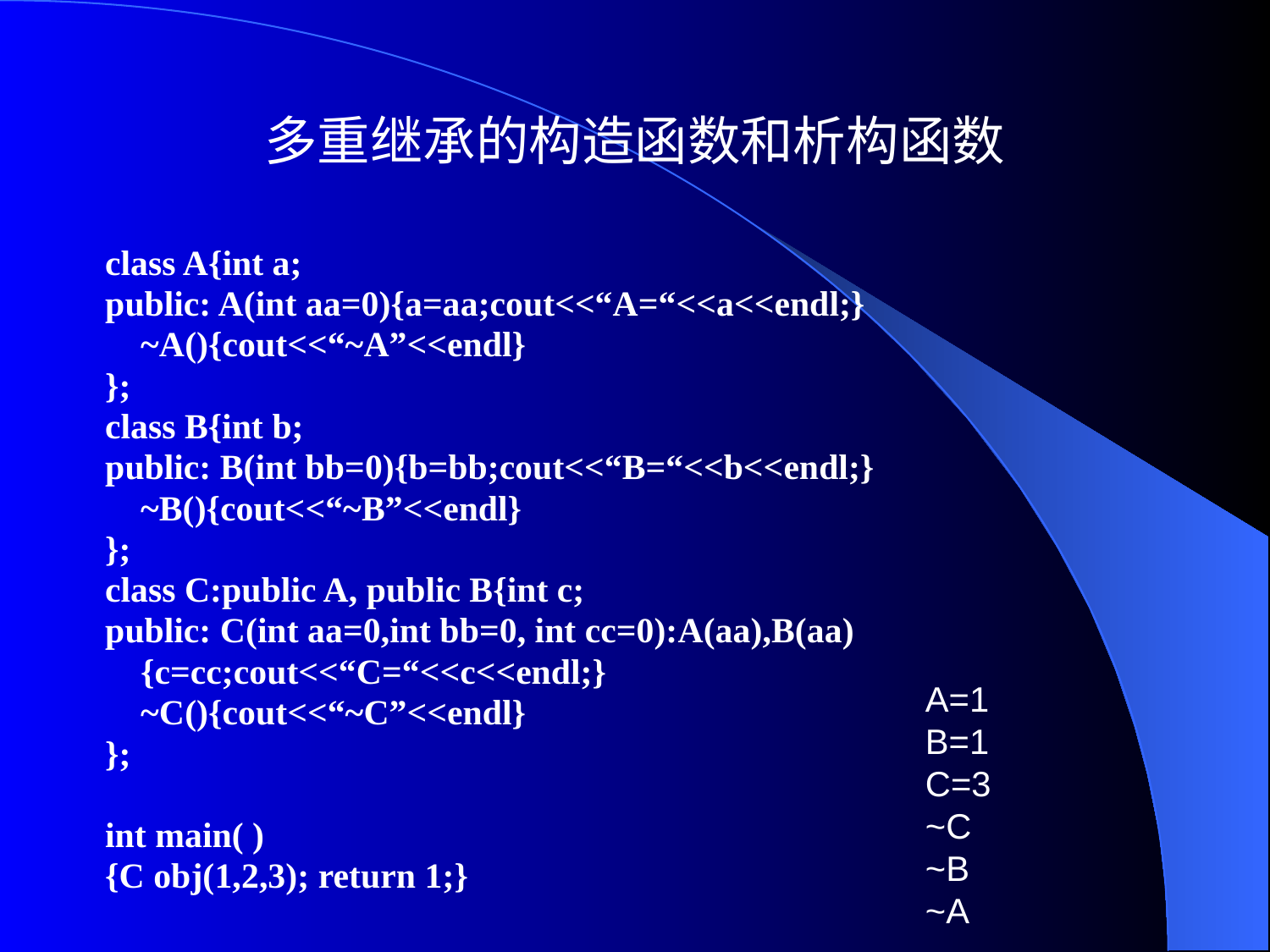

# 多重继承的构造函数和析构函数
class A{int a;
public: A(int aa=0){a=aa;cout<<“A=“<<a<<endl;}
    ~A(){cout<<“~A”<<endl}
};
class B{int b;
public: B(int bb=0){b=bb;cout<<“B=“<<b<<endl;}
    ~B(){cout<<“~B”<<endl}
};
class C:public A, public B{int c;
public: C(int aa=0,int bb=0, int cc=0):A(aa),B(aa)
    {c=cc;cout<<“C=“<<c<<endl;}
    ~C(){cout<<“~C”<<endl}
};

int main( )
{C obj(1,2,3); return 1;}
A=1
B=1
C=3
~C
~B
~A